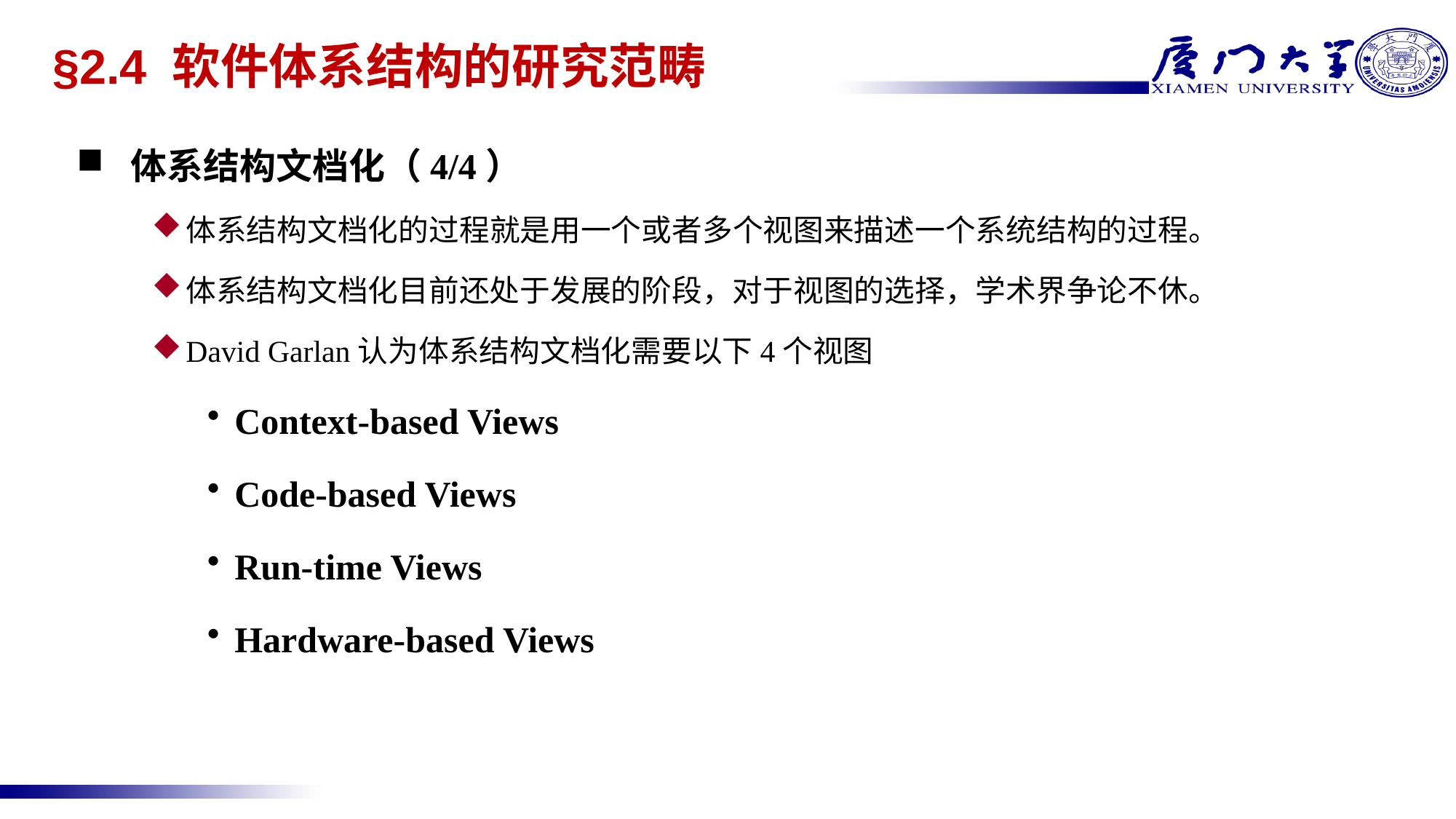

# §2.4 软件体系结构的研究范畴
体系结构文档化（4/4）
体系结构文档化的过程就是用一个或者多个视图来描述一个系统结构的过程。
体系结构文档化目前还处于发展的阶段，对于视图的选择，学术界争论不休。
David Garlan认为体系结构文档化需要以下4个视图
Context-based Views
Code-based Views
Run-time Views
Hardware-based Views